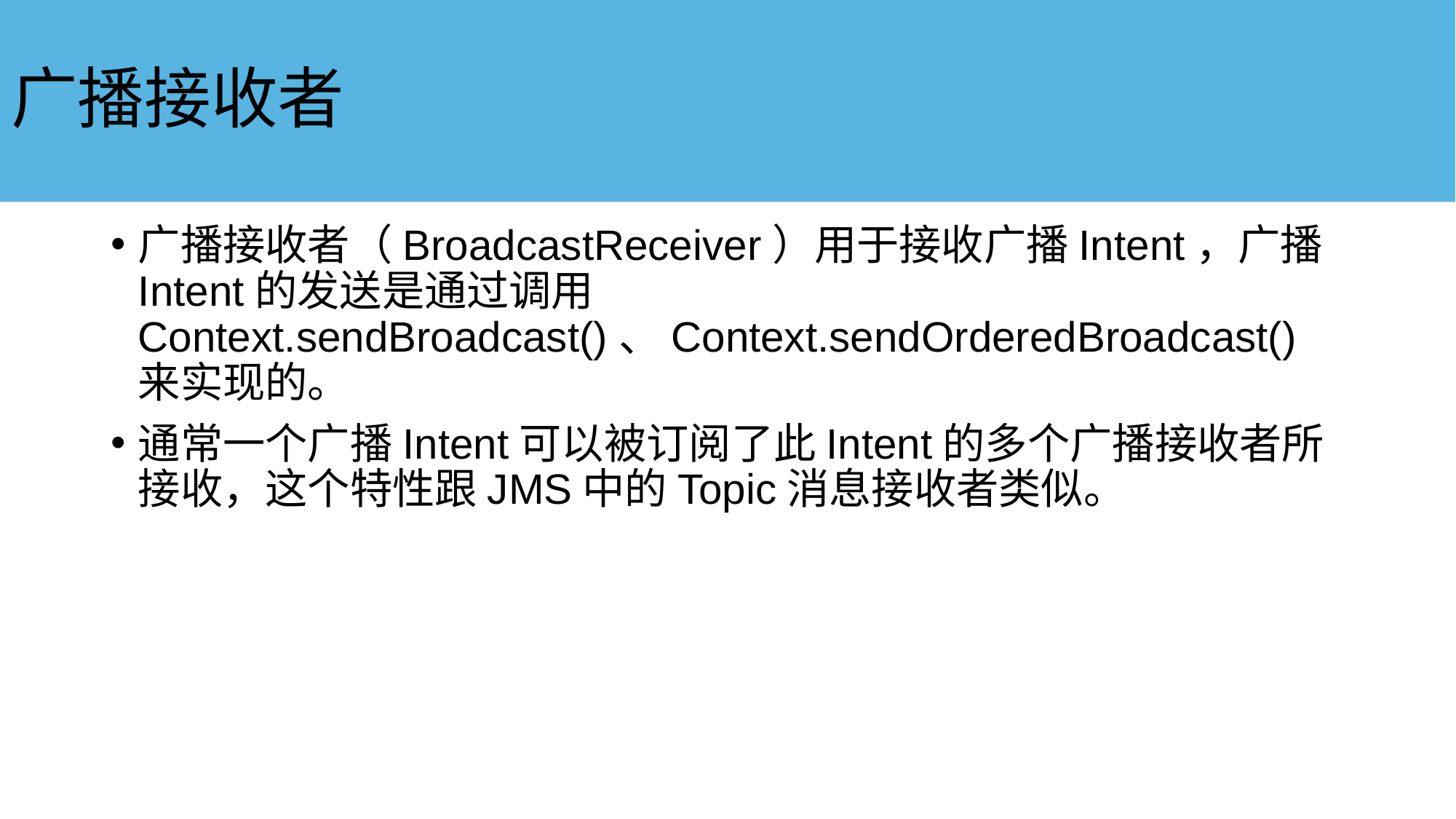

# 广播接收者
广播接收者（BroadcastReceiver）用于接收广播Intent，广播Intent的发送是通过调用Context.sendBroadcast()、Context.sendOrderedBroadcast()来实现的。
通常一个广播Intent可以被订阅了此Intent的多个广播接收者所接收，这个特性跟JMS中的Topic消息接收者类似。